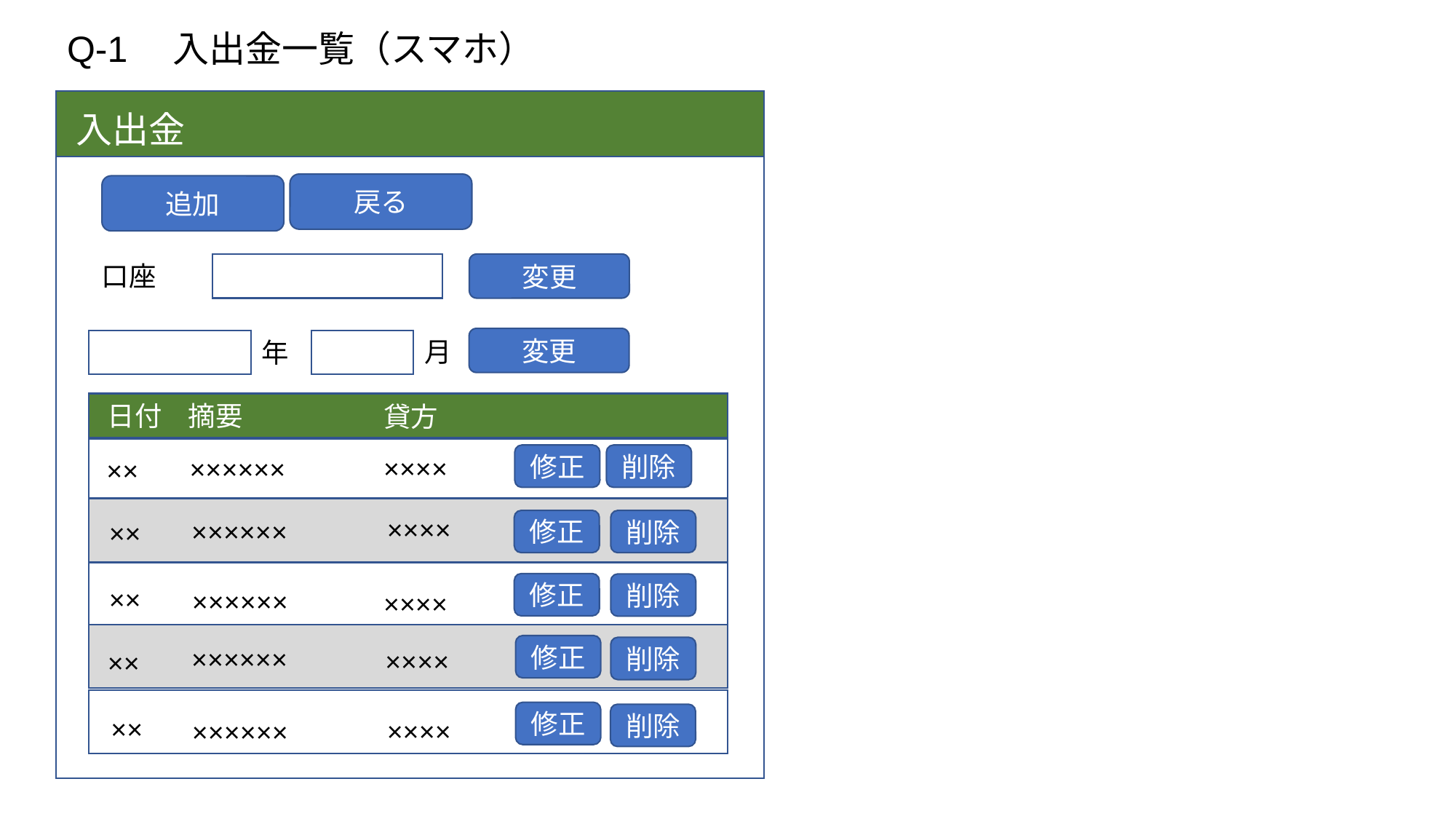

Q-1　入出金一覧（スマホ）

入出金
戻る
追加
口座

変更
変更
月

年

摘要

日付
貸方

修正
削除
××××
××××××
××

××××
××××××
修正
削除
××

修正
削除
××
××××××
××××

修正
××××××
削除
××××
××

修正
削除
××
××××
××××××